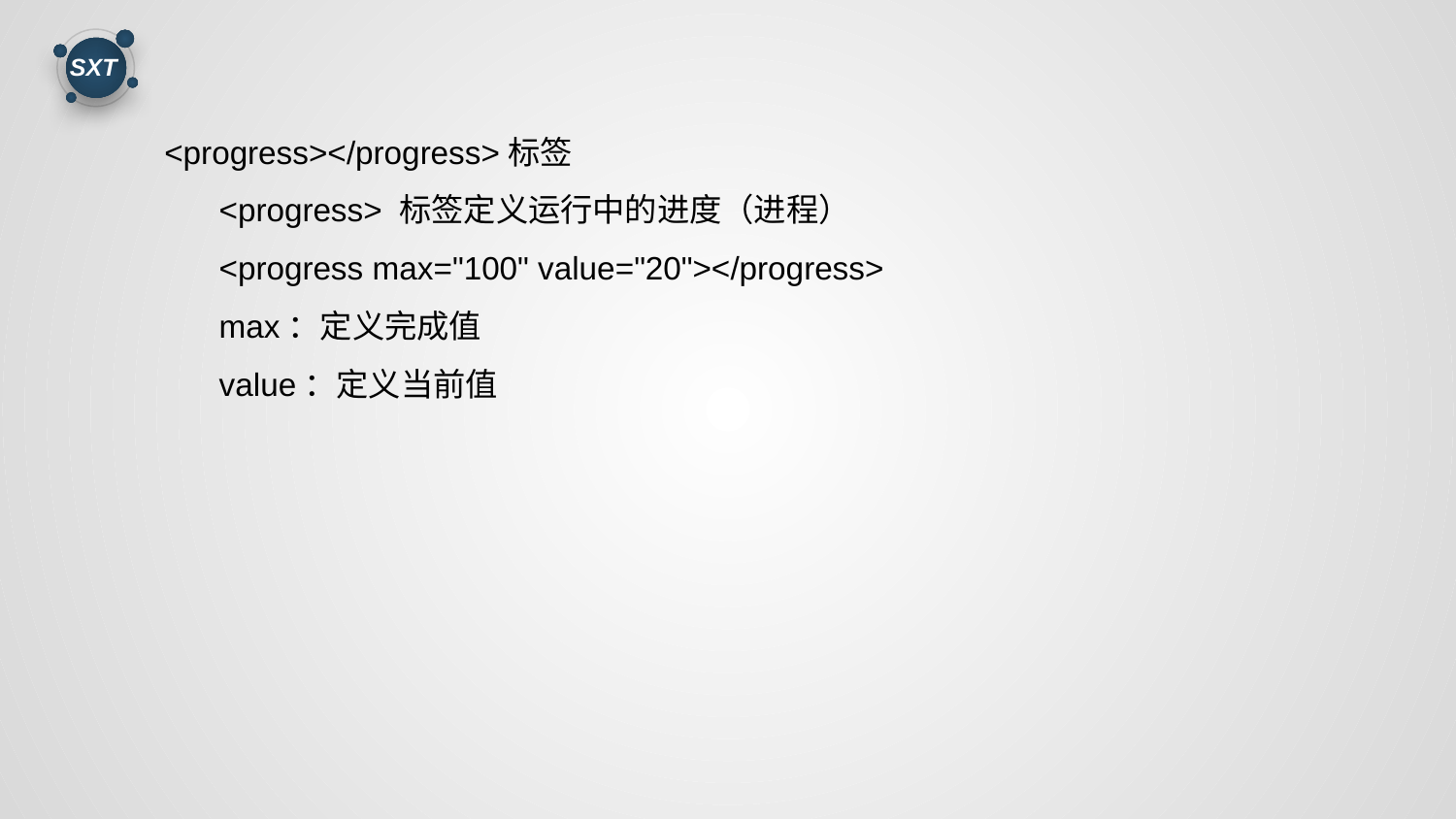

<progress></progress>标签
<progress> 标签定义运行中的进度（进程）
<progress max="100" value="20"></progress>
max：定义完成值
value：定义当前值